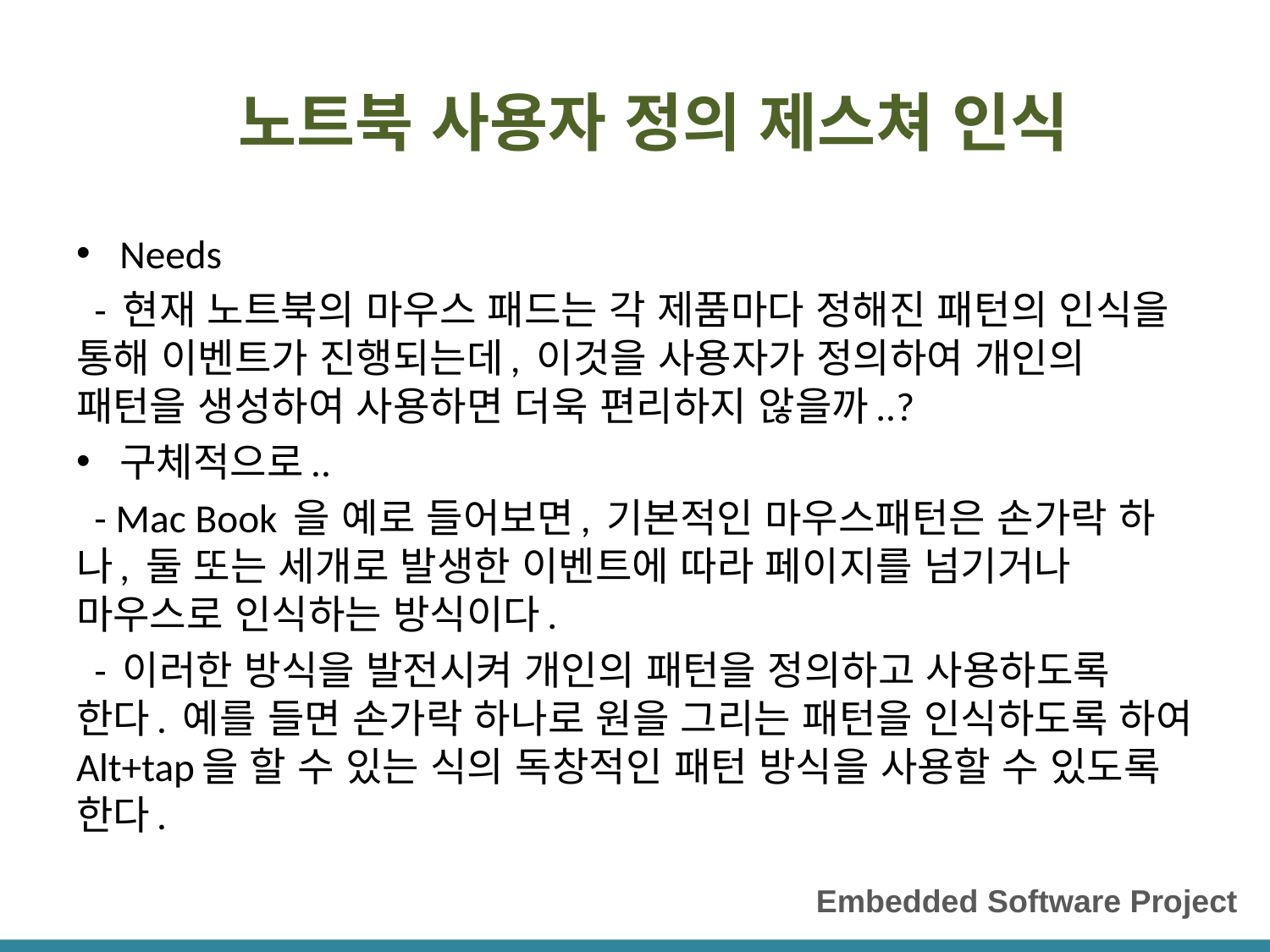

노트북 사용자 정의 제스쳐 인식
Needs
  - 현재 노트북의 마우스 패드는 각 제품마다 정해진 패턴의 인식을 통해 이벤트가 진행되는데, 이것을 사용자가 정의하여 개인의 패턴을 생성하여 사용하면 더욱 편리하지 않을까..?
구체적으로..
  - Mac Book 을 예로 들어보면, 기본적인 마우스패턴은 손가락 하나, 둘 또는 세개로 발생한 이벤트에 따라 페이지를 넘기거나 마우스로 인식하는 방식이다.
  - 이러한 방식을 발전시켜 개인의 패턴을 정의하고 사용하도록 한다. 예를 들면 손가락 하나로 원을 그리는 패턴을 인식하도록 하여 Alt+tap을 할 수 있는 식의 독창적인 패턴 방식을 사용할 수 있도록 한다.
          Embedded Software Project